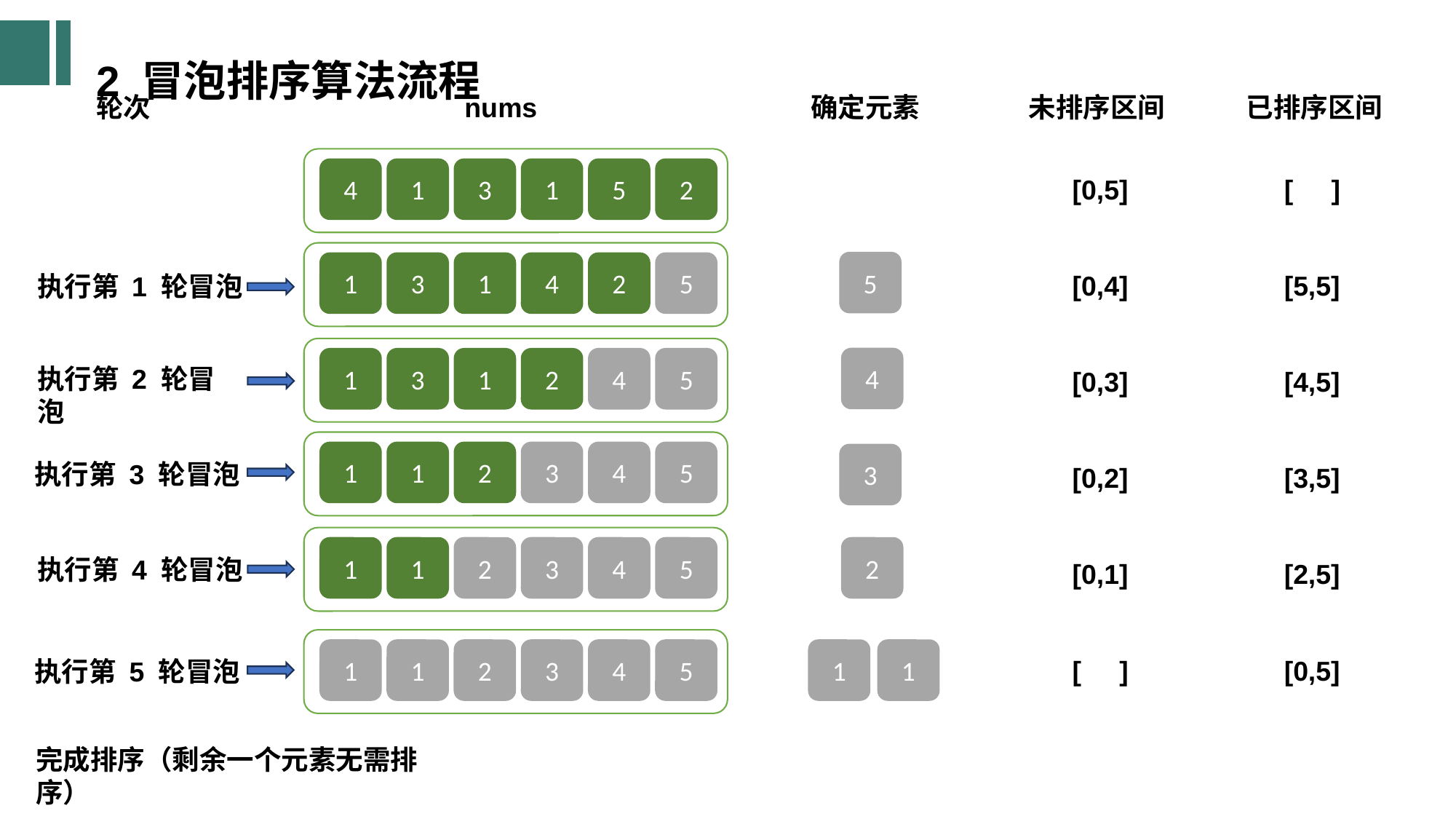

2 冒泡排序算法流程

轮次
未排序区间
已排序区间
nums
确定元素

2
3
1
5
4
1
[0,5]
[     ]

5
5
1
4
2
1
3
[0,4]
[5,5]
执行第 1 轮冒泡

4
5
1
2
4
1
3
执行第 2 轮冒泡
[0,3]
[4,5]

5
2
3
4
1
1
3
执行第 3 轮冒泡
[0,2]
[3,5]

2
5
2
3
4
1
1
执行第 4 轮冒泡
[0,1]
[2,5]

1
5
1
2
3
4
1
1
[     ]
[0,5]
执行第 5 轮冒泡

完成排序（剩余一个元素无需排序）